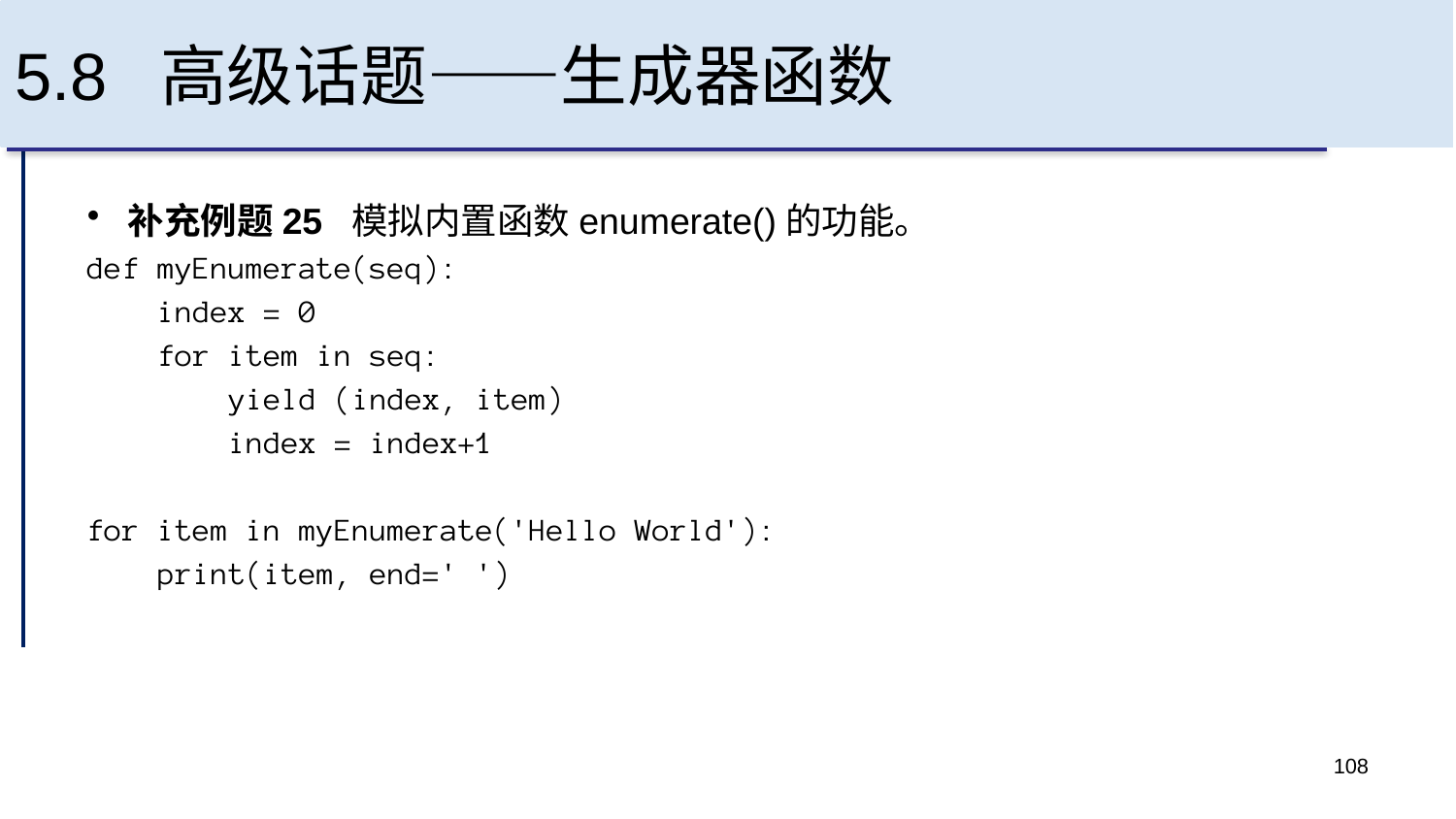

# 5.8  高级话题——生成器函数
补充例题25  模拟内置函数enumerate()的功能。
def myEnumerate(seq):
    index = 0
    for item in seq:
        yield (index, item)
        index = index+1

for item in myEnumerate('Hello World'):
    print(item, end=' ')
108